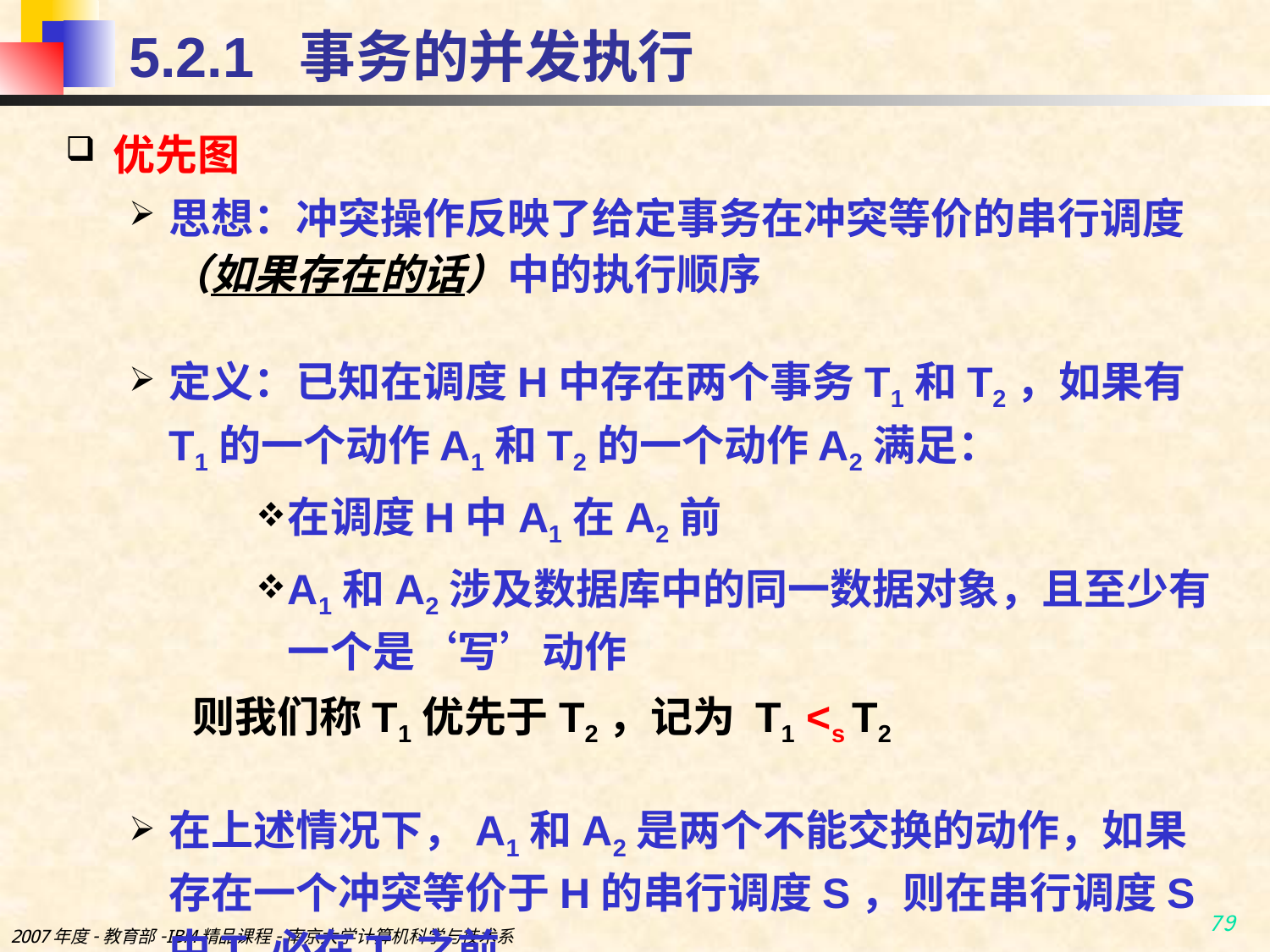

# 5.2.1  事务的并发执行
优先图
思想：冲突操作反映了给定事务在冲突等价的串行调度（如果存在的话）中的执行顺序

定义：已知在调度H中存在两个事务T1和T2，如果有T1的一个动作A1和T2的一个动作A2满足：
在调度H中A1在A2前
A1和A2涉及数据库中的同一数据对象，且至少有一个是‘写’动作
则我们称T1优先于T2，记为 T1 <s T2

在上述情况下，A1和A2是两个不能交换的动作，如果存在一个冲突等价于H的串行调度S，则在串行调度S中T1必在T2之前
79